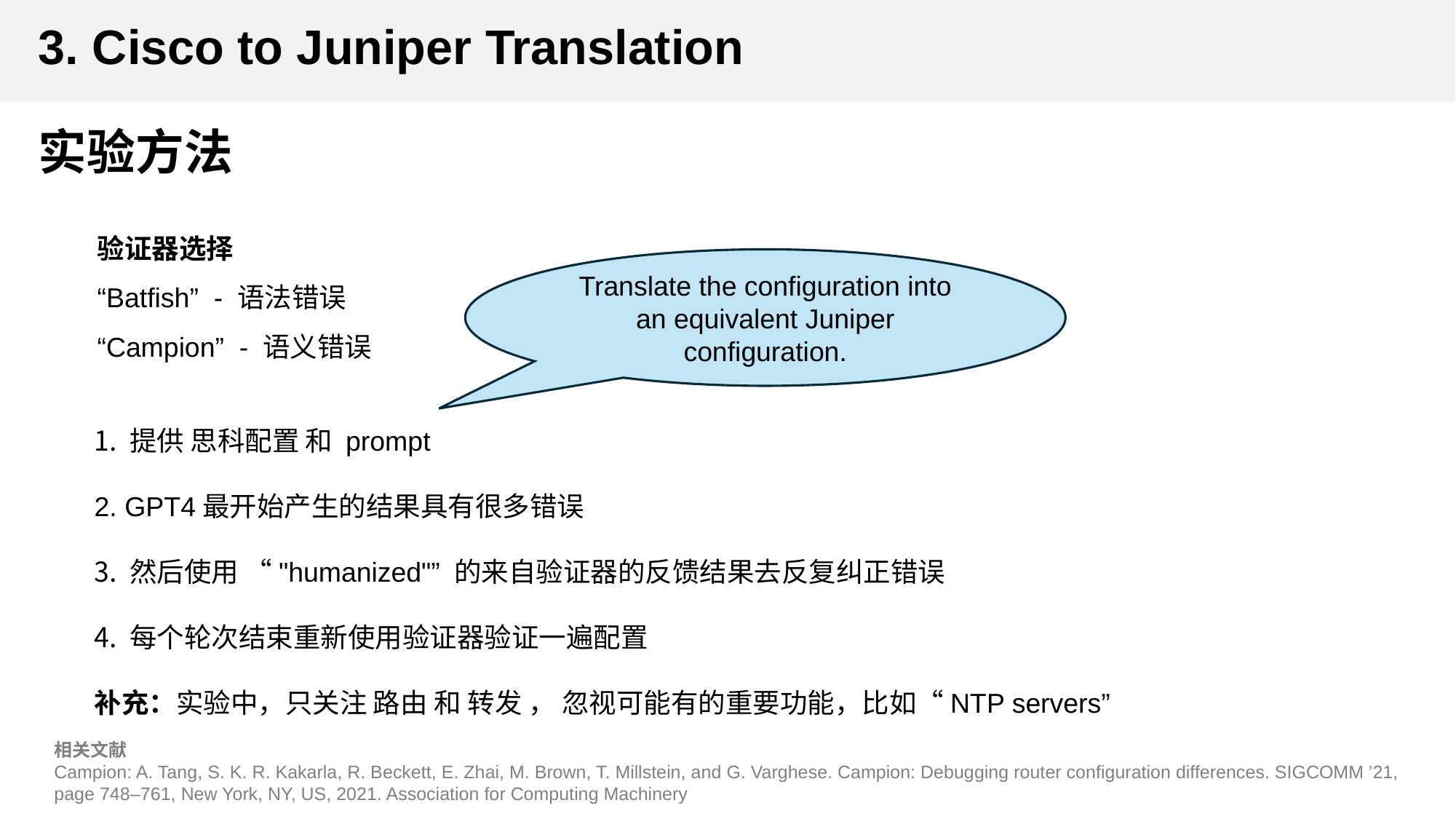

# 3. Cisco to Juniper Translation
实验方法
验证器选择
“Batfish”  - 语法错误
“Campion”  - 语义错误
Translate the configuration into an equivalent Juniper configuration.
 提供 思科配置 和 prompt
 GPT4最开始产生的结果具有很多错误
 然后使用 “"humanized"” 的来自验证器的反馈结果去反复纠正错误
 每个轮次结束重新使用验证器验证一遍配置
补充：实验中，只关注 路由 和 转发 ， 忽视可能有的重要功能，比如“NTP servers”
相关文献
Campion: A. Tang, S. K. R. Kakarla, R. Beckett, E. Zhai, M. Brown, T. Millstein, and G. Varghese. Campion: Debugging router configuration differences. SIGCOMM ’21, page 748–761, New York, NY, US, 2021. Association for Computing Machinery